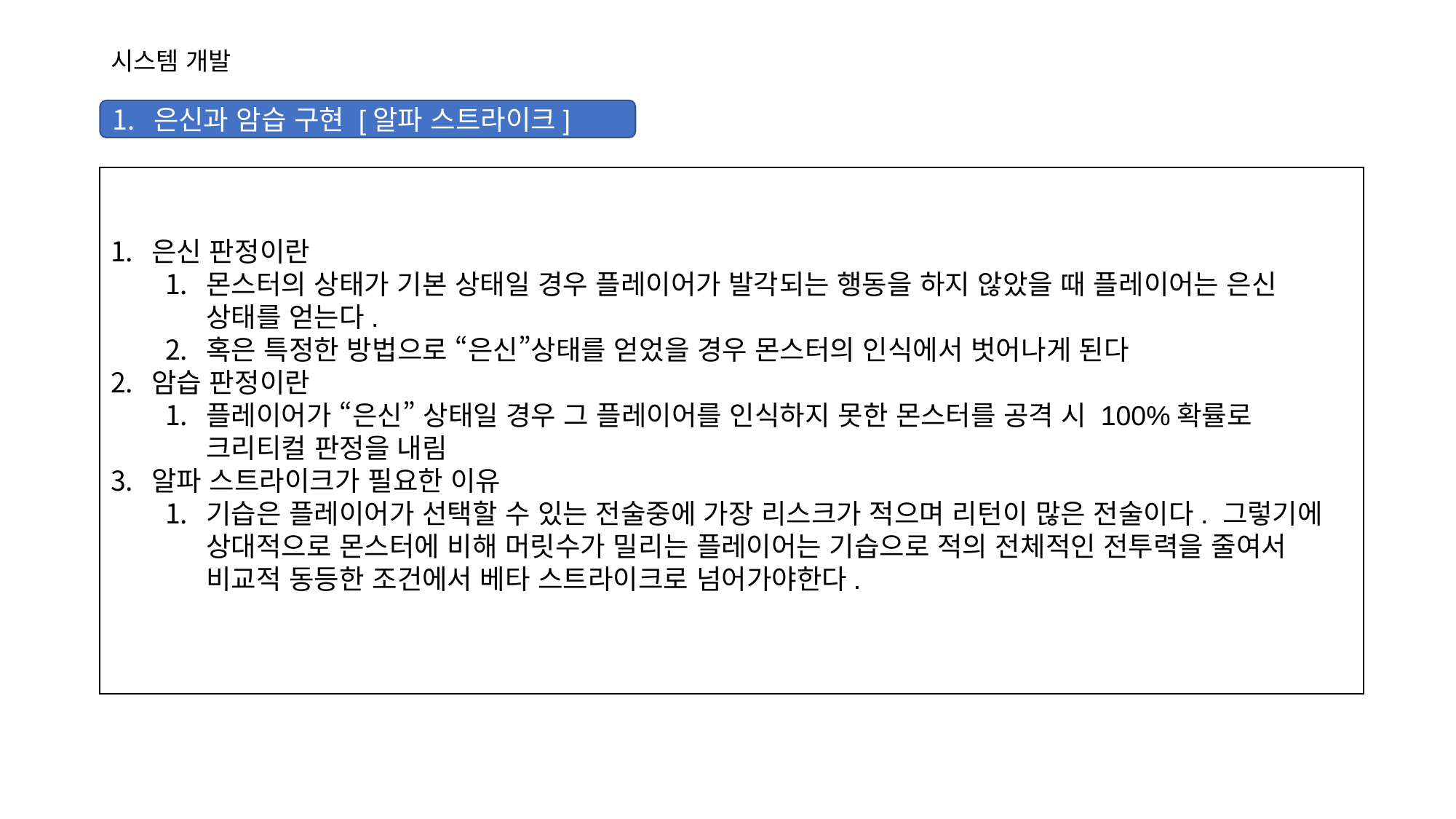

# 시스템 개발
은신과 암습 구현 [알파 스트라이크]
은신 판정이란
몬스터의 상태가 기본 상태일 경우 플레이어가 발각되는 행동을 하지 않았을 때 플레이어는 은신 상태를 얻는다.
혹은 특정한 방법으로 “은신”상태를 얻었을 경우 몬스터의 인식에서 벗어나게 된다
암습 판정이란
플레이어가 “은신” 상태일 경우 그 플레이어를 인식하지 못한 몬스터를 공격 시 100%확률로 크리티컬 판정을 내림
알파 스트라이크가 필요한 이유
기습은 플레이어가 선택할 수 있는 전술중에 가장 리스크가 적으며 리턴이 많은 전술이다. 그렇기에 상대적으로 몬스터에 비해 머릿수가 밀리는 플레이어는 기습으로 적의 전체적인 전투력을 줄여서 비교적 동등한 조건에서 베타 스트라이크로 넘어가야한다.